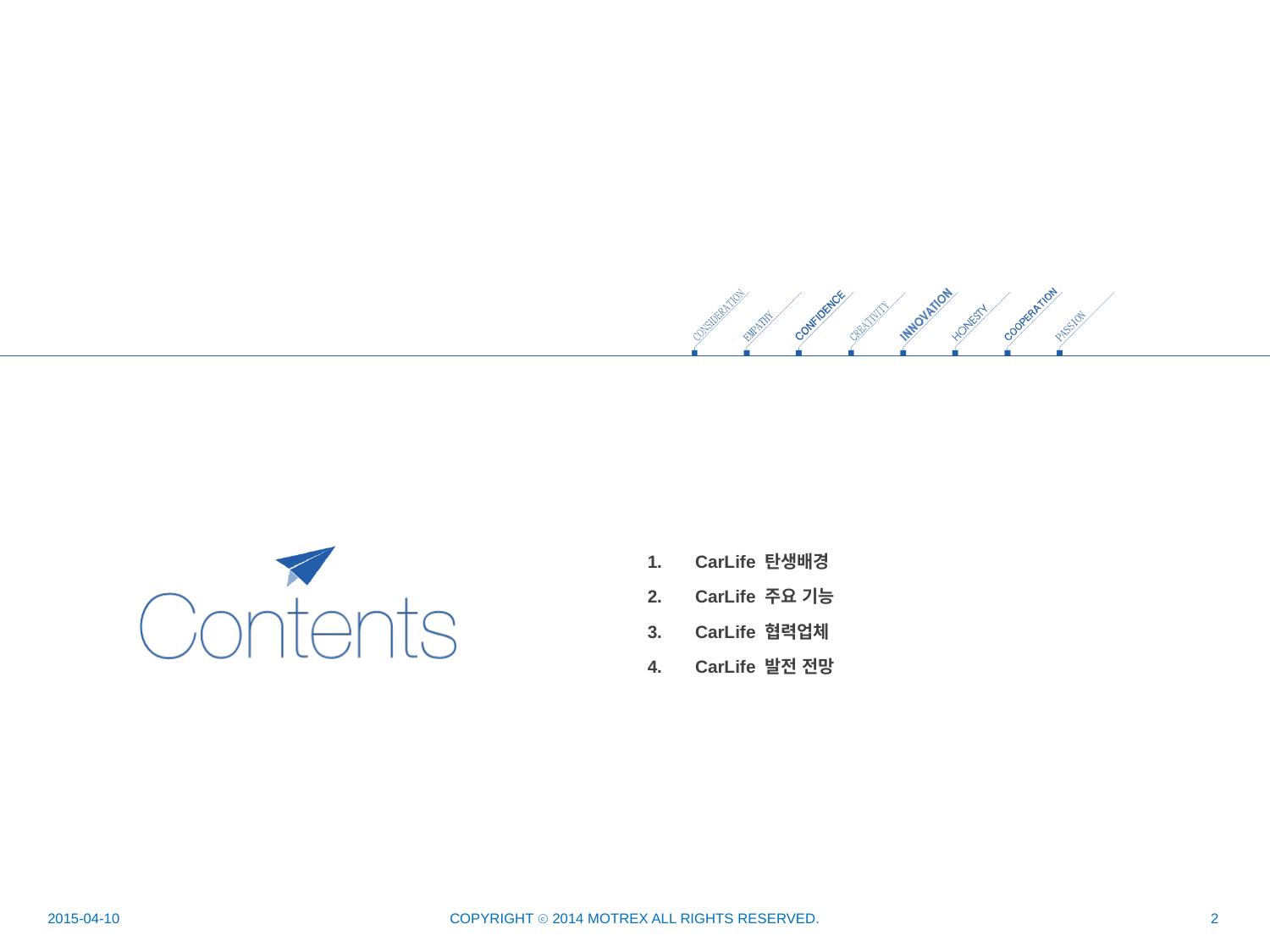

CarLife 탄생배경
CarLife 주요 기능
CarLife 협력업체
CarLife 발전 전망

2015-04-10
COPYRIGHT ⓒ 2014 MOTREX ALL RIGHTS RESERVED.
2